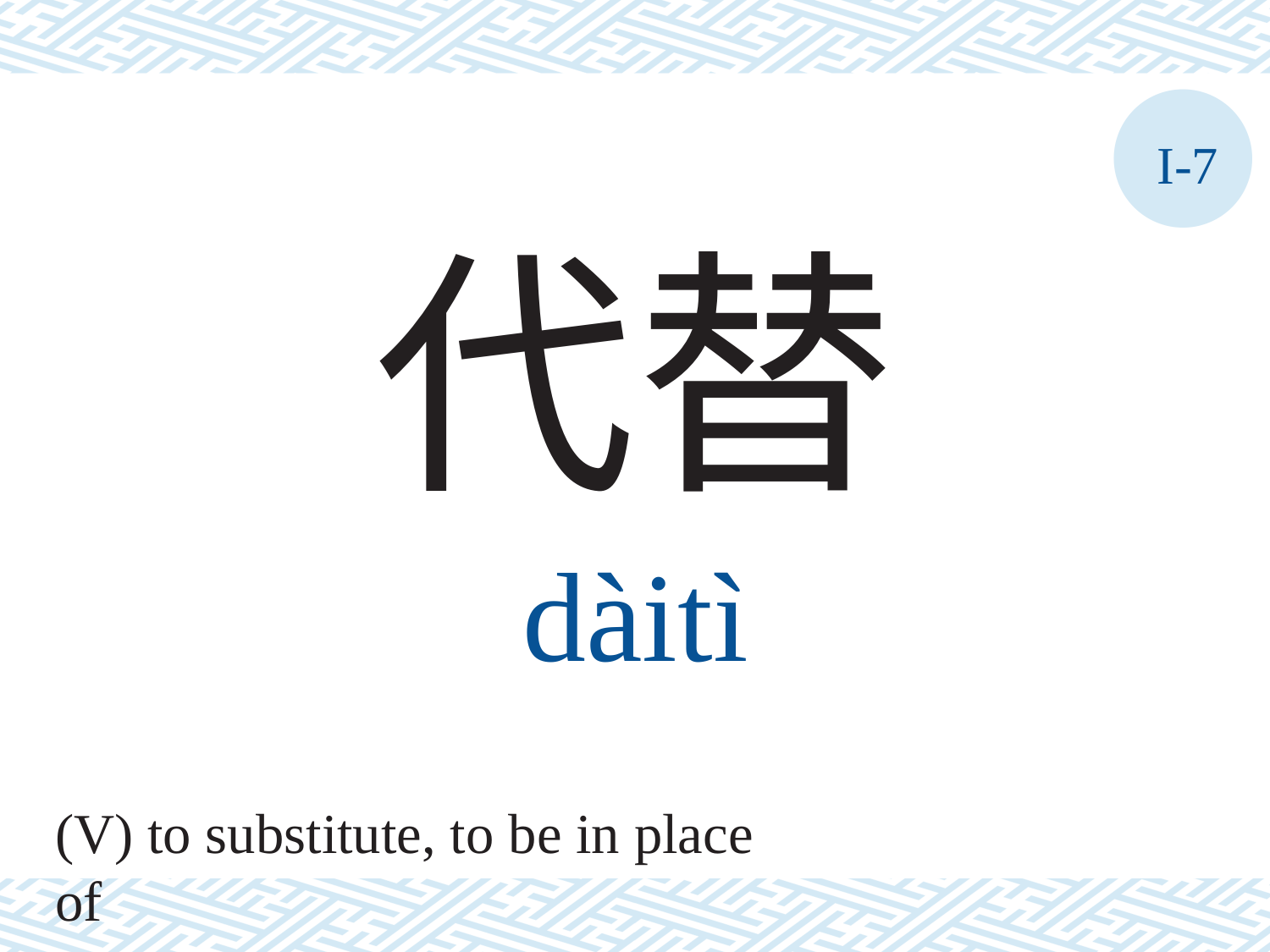

I-7
代替
dàitì
(V) to substitute, to be in place of